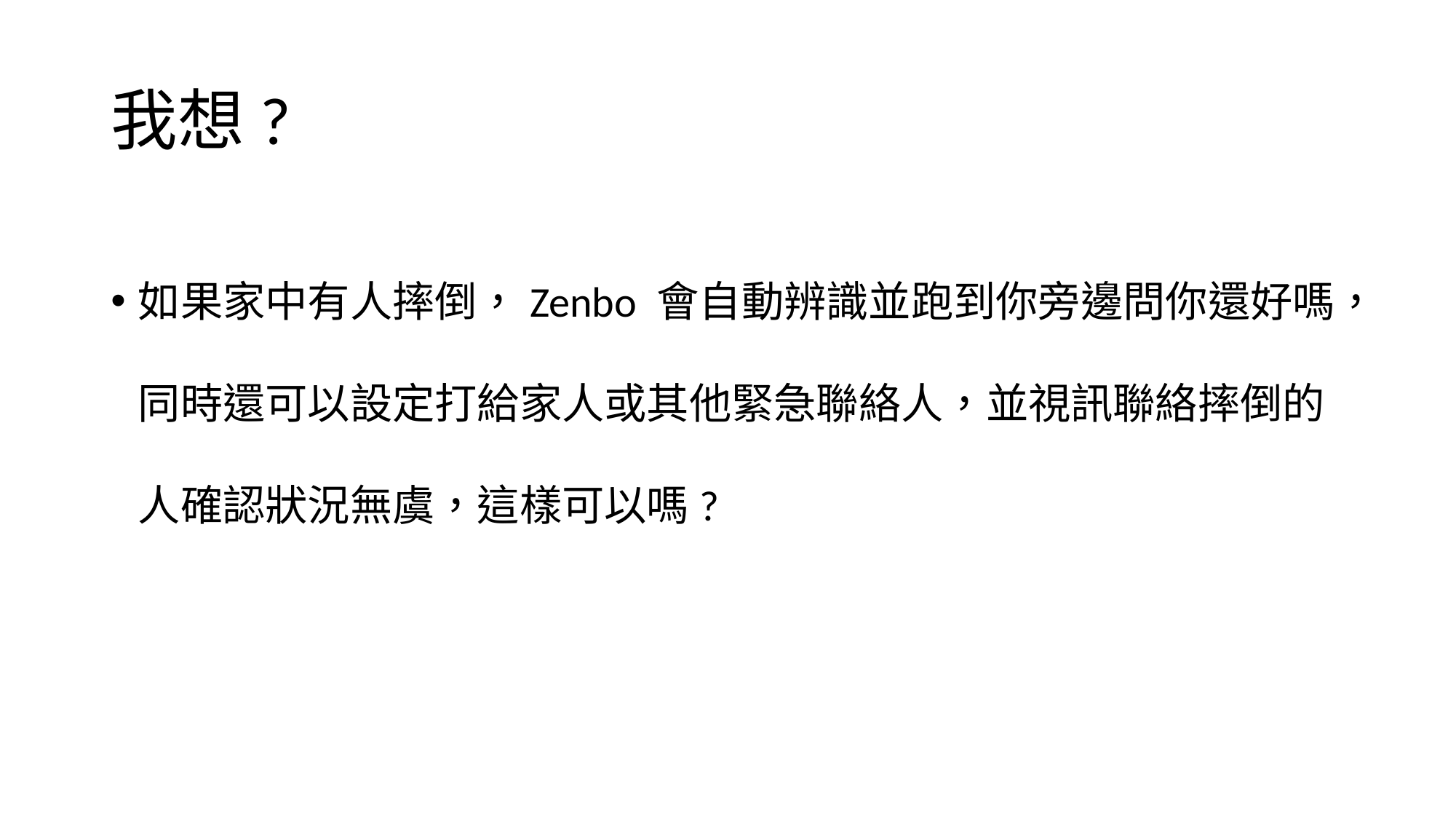

# 我想?
如果家中有人摔倒，Zenbo 會自動辨識並跑到你旁邊問你還好嗎，同時還可以設定打給家人或其他緊急聯絡人，並視訊聯絡摔倒的人確認狀況無虞，這樣可以嗎?